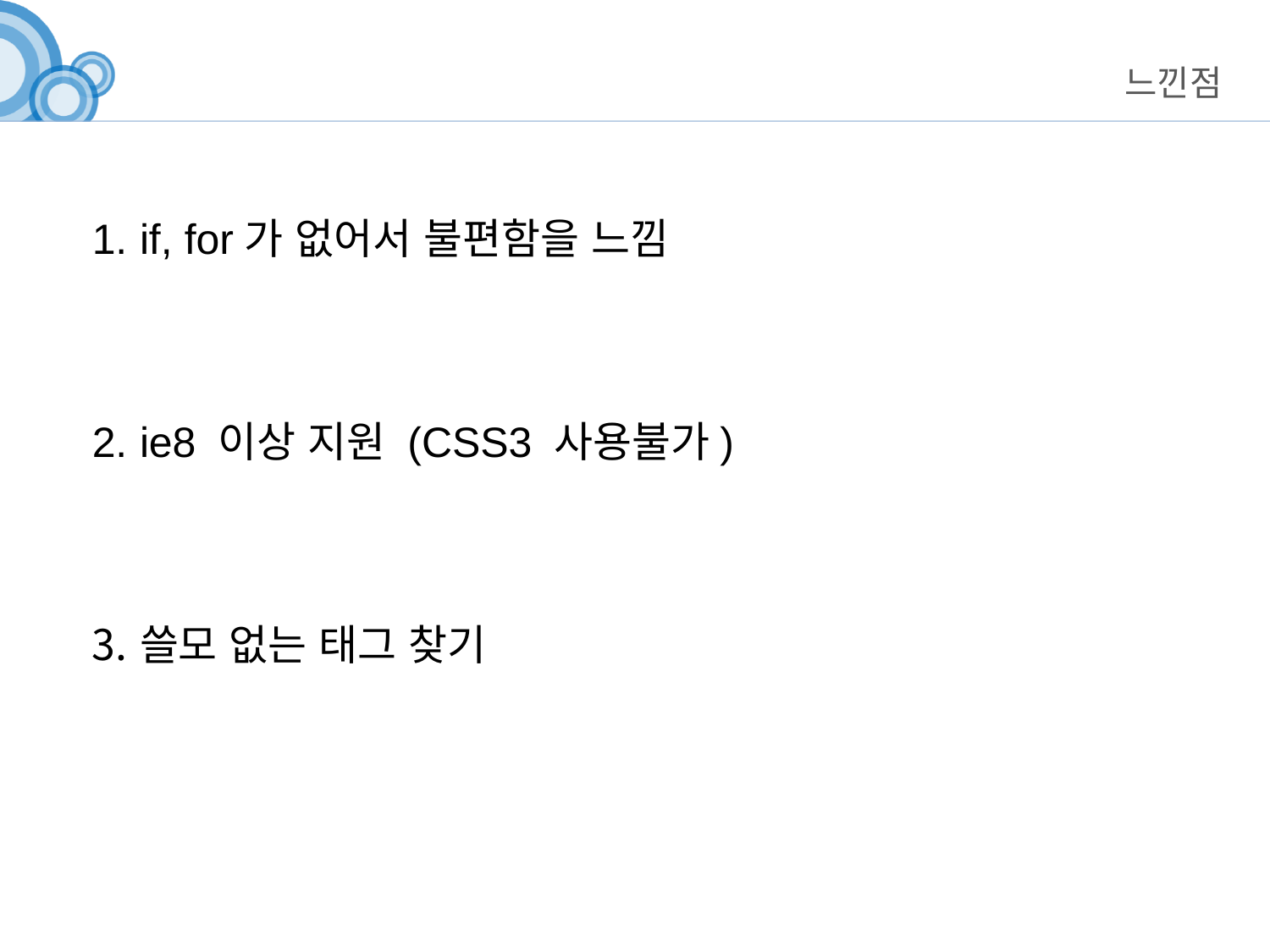

# 느낀점
if, for가 없어서 불편함을 느낌

ie8 이상 지원 (CSS3 사용불가)

쓸모 없는 태그 찾기